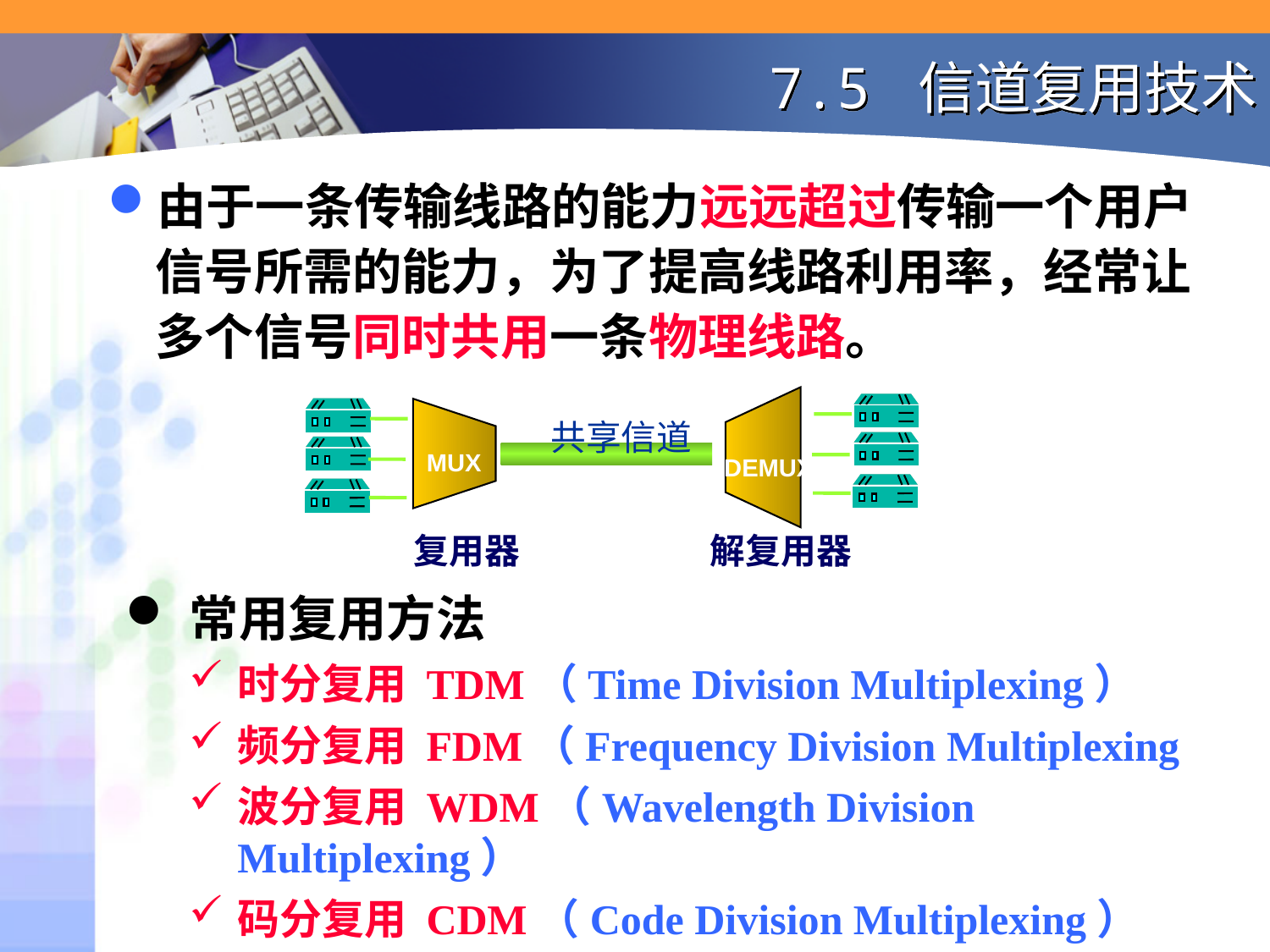

# 7.5 信道复用技术
由于一条传输线路的能力远远超过传输一个用户信号所需的能力，为了提高线路利用率，经常让多个信号同时共用一条物理线路。

MUX
共享信道

DEMUX

复用器
解复用器
常用复用方法
时分复用 TDM（Time Division Multiplexing）
频分复用 FDM（Frequency Division Multiplexing
波分复用 WDM（Wavelength Division Multiplexing）
码分复用 CDM（Code Division Multiplexing）